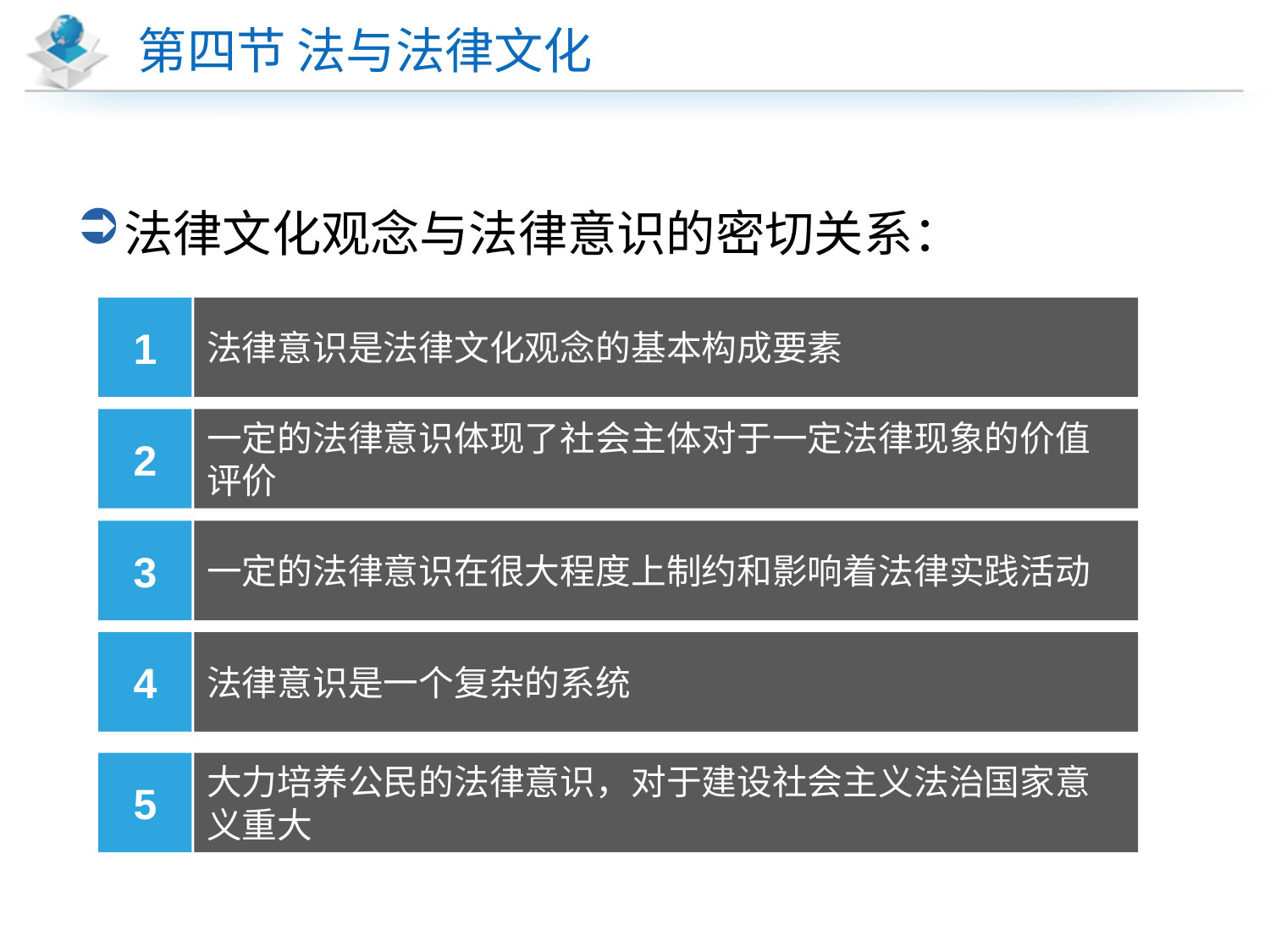

# 第四节 法与法律文化
法律文化观念与法律意识的密切关系：
1
法律意识是法律文化观念的基本构成要素
2
一定的法律意识体现了社会主体对于一定法律现象的价值评价
3
一定的法律意识在很大程度上制约和影响着法律实践活动
4
法律意识是一个复杂的系统
5
大力培养公民的法律意识，对于建设社会主义法治国家意义重大